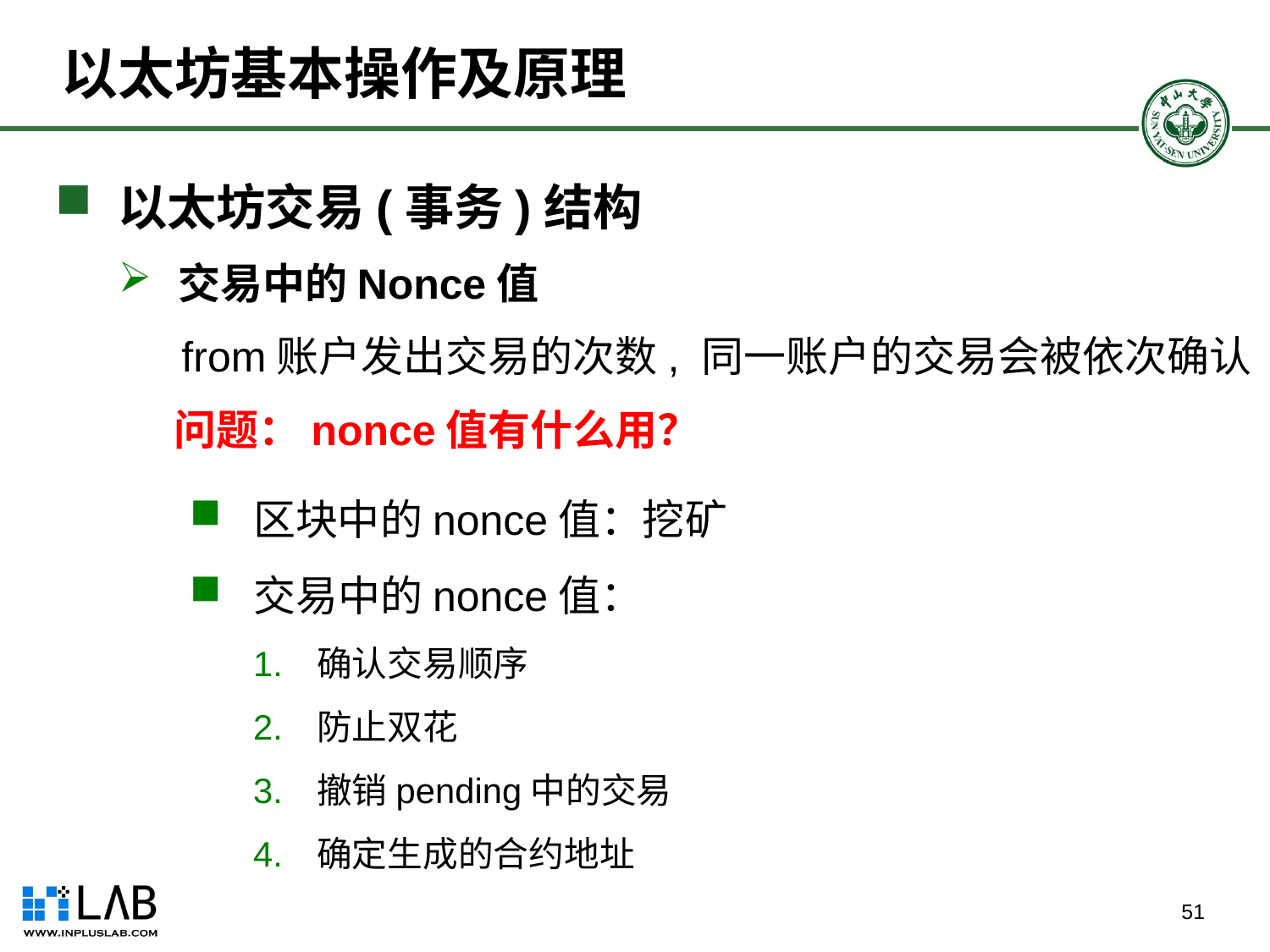

# 以太坊基本操作及原理
 以太坊交易(事务)结构
 交易中的Nonce值
from账户发出交易的次数, 同一账户的交易会被依次确认
问题：nonce值有什么用？
区块中的nonce值：挖矿
交易中的nonce值：
确认交易顺序
防止双花
撤销pending中的交易
确定生成的合约地址